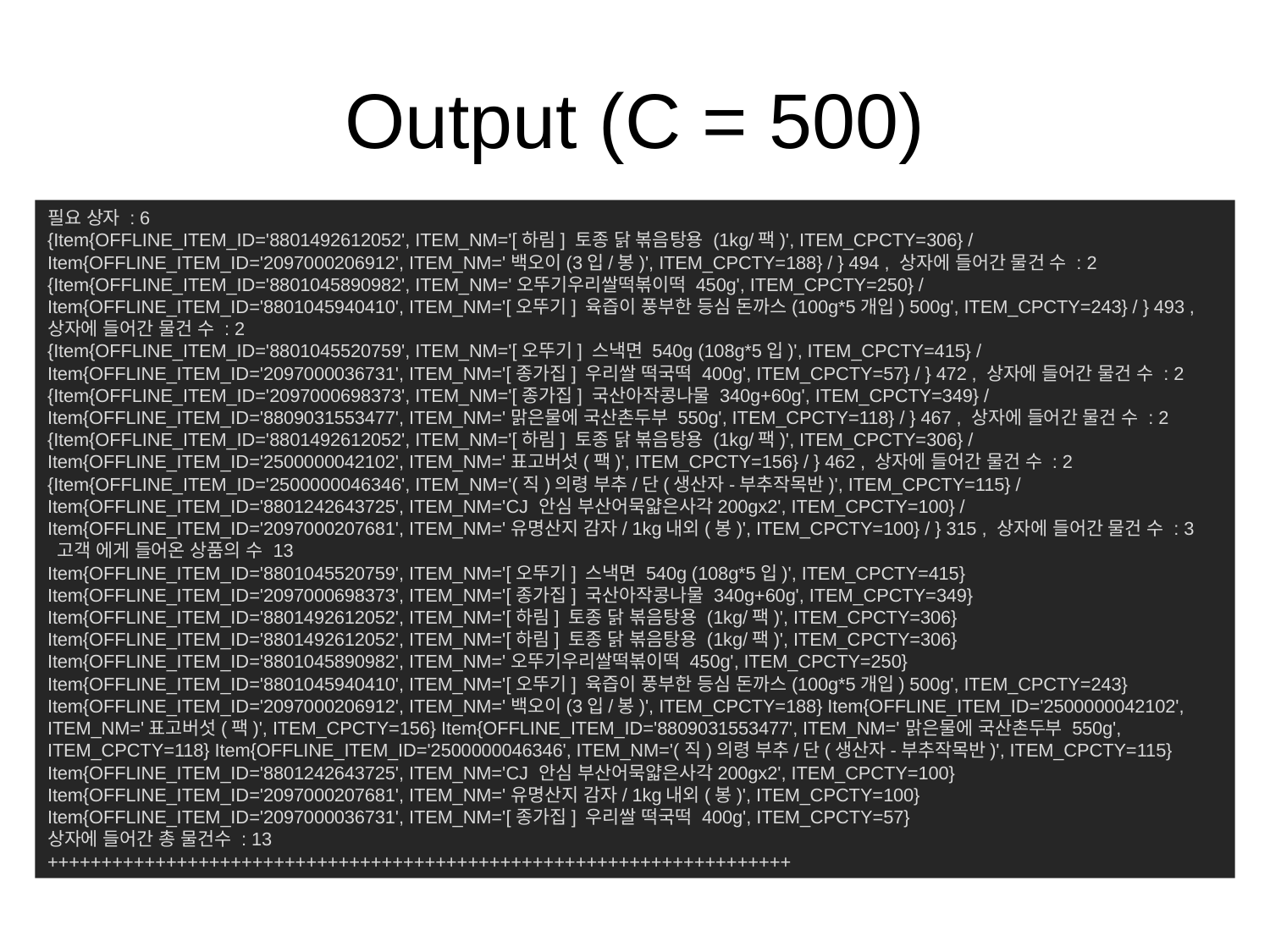

# Output (C = 500)
필요 상자 : 6
{Item{OFFLINE_ITEM_ID='8801492612052', ITEM_NM='[하림] 토종 닭 볶음탕용 (1kg/팩)', ITEM_CPCTY=306} / Item{OFFLINE_ITEM_ID='2097000206912', ITEM_NM='백오이(3입/봉)', ITEM_CPCTY=188} / } 494 , 상자에 들어간 물건 수 : 2
{Item{OFFLINE_ITEM_ID='8801045890982', ITEM_NM='오뚜기우리쌀떡볶이떡 450g', ITEM_CPCTY=250} / Item{OFFLINE_ITEM_ID='8801045940410', ITEM_NM='[오뚜기] 육즙이 풍부한 등심 돈까스(100g*5개입) 500g', ITEM_CPCTY=243} / } 493 , 상자에 들어간 물건 수 : 2
{Item{OFFLINE_ITEM_ID='8801045520759', ITEM_NM='[오뚜기] 스낵면 540g (108g*5입)', ITEM_CPCTY=415} / Item{OFFLINE_ITEM_ID='2097000036731', ITEM_NM='[종가집] 우리쌀 떡국떡 400g', ITEM_CPCTY=57} / } 472 , 상자에 들어간 물건 수 : 2
{Item{OFFLINE_ITEM_ID='2097000698373', ITEM_NM='[종가집] 국산아작콩나물 340g+60g', ITEM_CPCTY=349} / Item{OFFLINE_ITEM_ID='8809031553477', ITEM_NM='맑은물에 국산촌두부 550g', ITEM_CPCTY=118} / } 467 , 상자에 들어간 물건 수 : 2
{Item{OFFLINE_ITEM_ID='8801492612052', ITEM_NM='[하림] 토종 닭 볶음탕용 (1kg/팩)', ITEM_CPCTY=306} / Item{OFFLINE_ITEM_ID='2500000042102', ITEM_NM='표고버섯(팩)', ITEM_CPCTY=156} / } 462 , 상자에 들어간 물건 수 : 2
{Item{OFFLINE_ITEM_ID='2500000046346', ITEM_NM='(직)의령 부추/단(생산자-부추작목반)', ITEM_CPCTY=115} / Item{OFFLINE_ITEM_ID='8801242643725', ITEM_NM='CJ 안심 부산어묵얇은사각200gx2', ITEM_CPCTY=100} / Item{OFFLINE_ITEM_ID='2097000207681', ITEM_NM='유명산지 감자/ 1kg내외(봉)', ITEM_CPCTY=100} / } 315 , 상자에 들어간 물건 수 : 3
 고객 에게 들어온 상품의 수 13
Item{OFFLINE_ITEM_ID='8801045520759', ITEM_NM='[오뚜기] 스낵면 540g (108g*5입)', ITEM_CPCTY=415} Item{OFFLINE_ITEM_ID='2097000698373', ITEM_NM='[종가집] 국산아작콩나물 340g+60g', ITEM_CPCTY=349} Item{OFFLINE_ITEM_ID='8801492612052', ITEM_NM='[하림] 토종 닭 볶음탕용 (1kg/팩)', ITEM_CPCTY=306} Item{OFFLINE_ITEM_ID='8801492612052', ITEM_NM='[하림] 토종 닭 볶음탕용 (1kg/팩)', ITEM_CPCTY=306} Item{OFFLINE_ITEM_ID='8801045890982', ITEM_NM='오뚜기우리쌀떡볶이떡 450g', ITEM_CPCTY=250} Item{OFFLINE_ITEM_ID='8801045940410', ITEM_NM='[오뚜기] 육즙이 풍부한 등심 돈까스(100g*5개입) 500g', ITEM_CPCTY=243} Item{OFFLINE_ITEM_ID='2097000206912', ITEM_NM='백오이(3입/봉)', ITEM_CPCTY=188} Item{OFFLINE_ITEM_ID='2500000042102', ITEM_NM='표고버섯(팩)', ITEM_CPCTY=156} Item{OFFLINE_ITEM_ID='8809031553477', ITEM_NM='맑은물에 국산촌두부 550g', ITEM_CPCTY=118} Item{OFFLINE_ITEM_ID='2500000046346', ITEM_NM='(직)의령 부추/단(생산자-부추작목반)', ITEM_CPCTY=115} Item{OFFLINE_ITEM_ID='8801242643725', ITEM_NM='CJ 안심 부산어묵얇은사각200gx2', ITEM_CPCTY=100} Item{OFFLINE_ITEM_ID='2097000207681', ITEM_NM='유명산지 감자/ 1kg내외(봉)', ITEM_CPCTY=100} Item{OFFLINE_ITEM_ID='2097000036731', ITEM_NM='[종가집] 우리쌀 떡국떡 400g', ITEM_CPCTY=57}
상자에 들어간 총 물건수 : 13
+++++++++++++++++++++++++++++++++++++++++++++++++++++++++++++++++++++